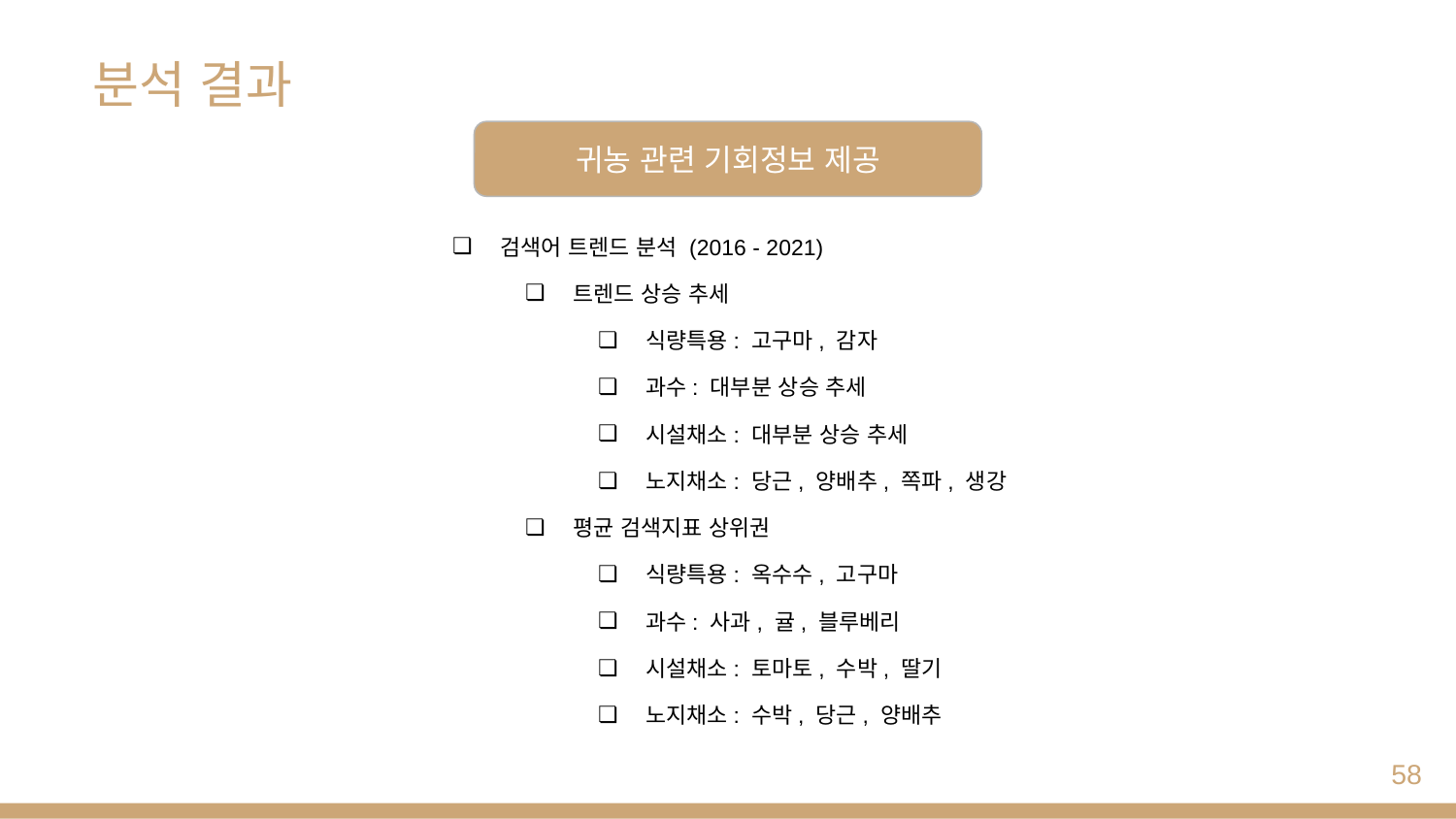

# 분석 결과
귀농 관련 기회정보 제공
검색어 트렌드 분석 (2016 - 2021)
트렌드 상승 추세
식량특용: 고구마, 감자
과수: 대부분 상승 추세
시설채소: 대부분 상승 추세
노지채소: 당근, 양배추, 쪽파, 생강
평균 검색지표 상위권
식량특용: 옥수수, 고구마
과수: 사과, 귤, 블루베리
시설채소: 토마토, 수박, 딸기
노지채소: 수박, 당근, 양배추
58